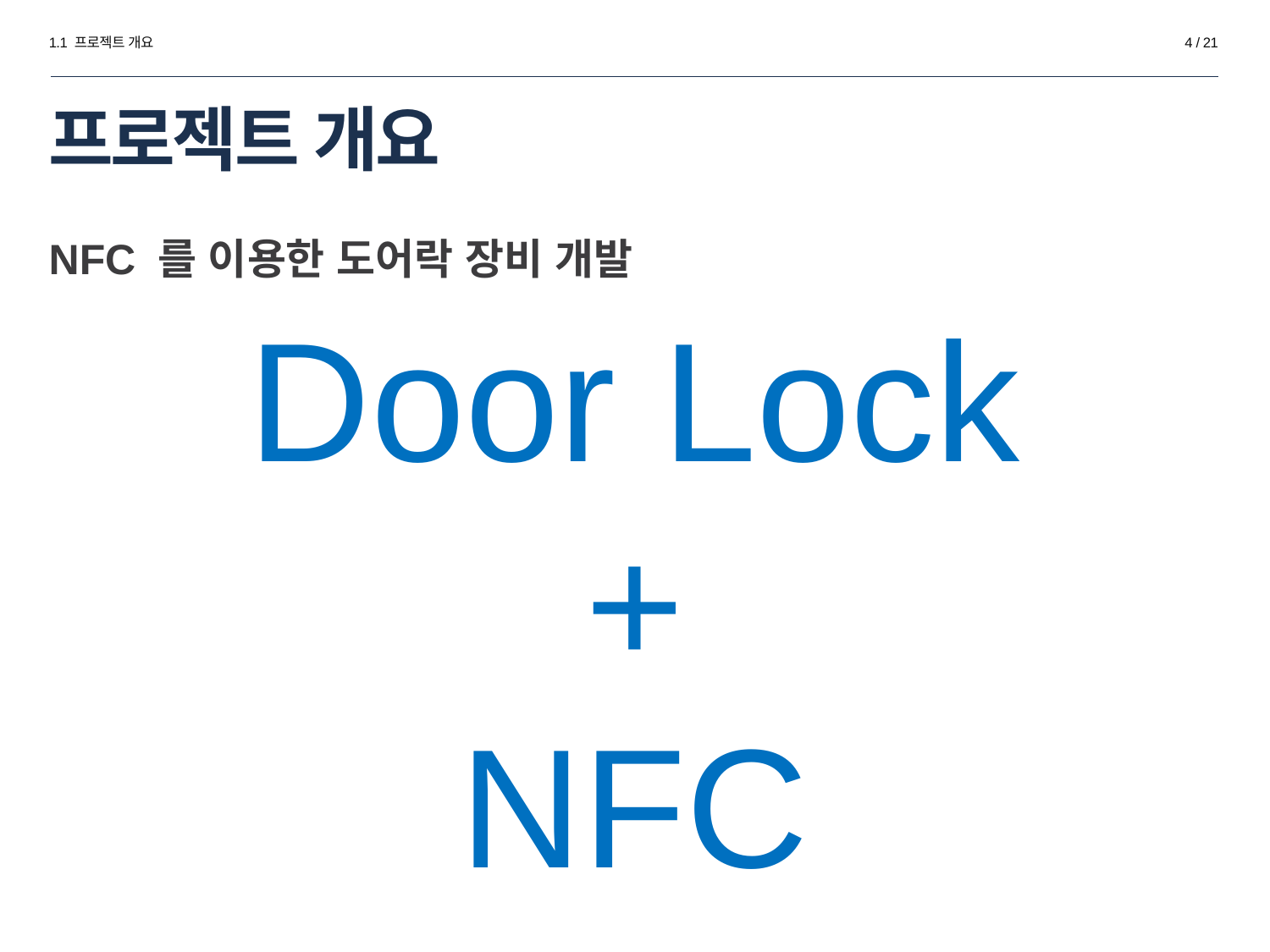

1.1 프로젝트 개요
4 / 21
# 프로젝트 개요
NFC 를 이용한 도어락 장비 개발
Door Lock
+
NFC